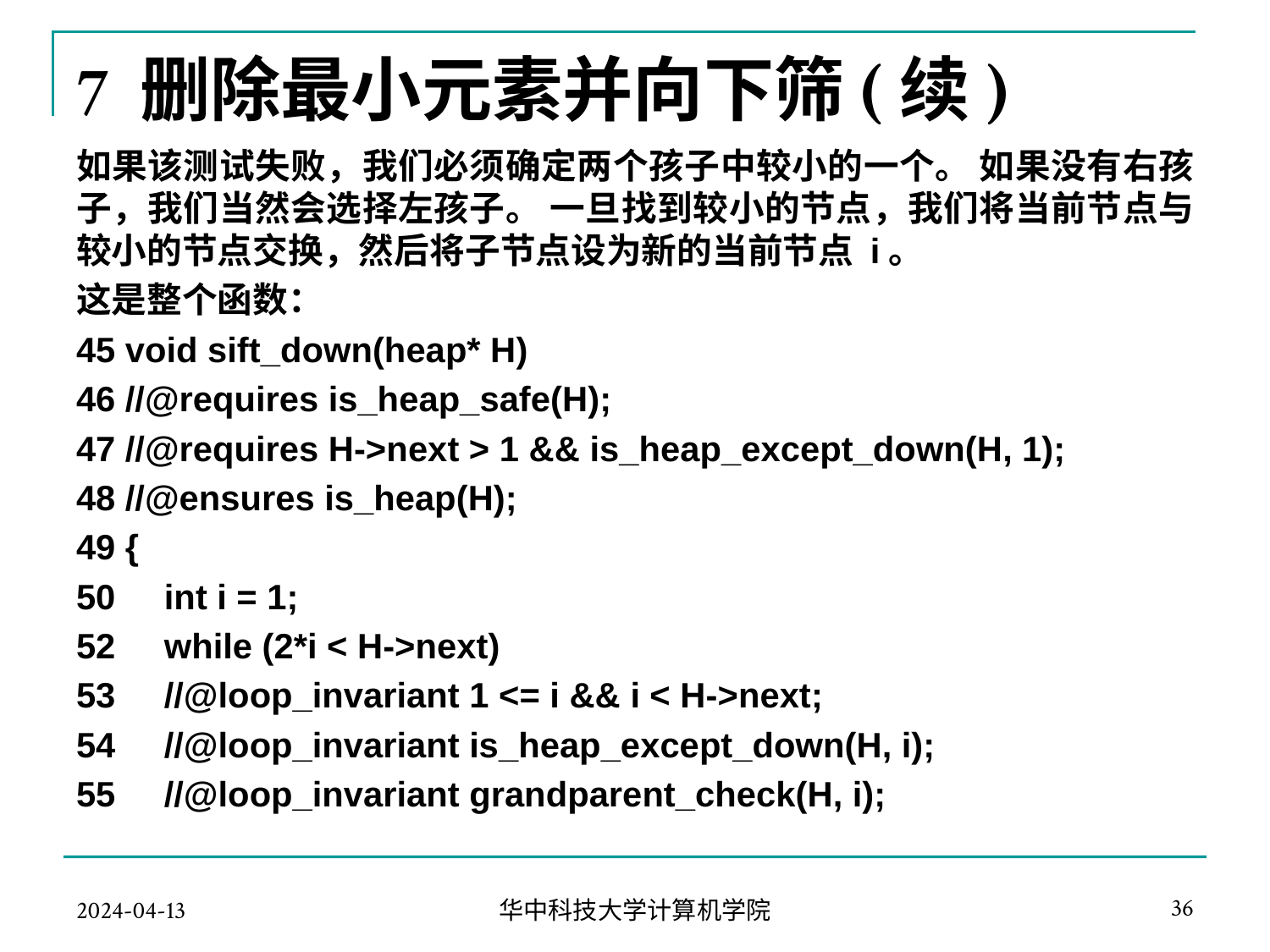

# 7 删除最小元素并向下筛(续)
如果该测试失败，我们必须确定两个孩子中较小的一个。 如果没有右孩子，我们当然会选择左孩子。 一旦找到较小的节点，我们将当前节点与较小的节点交换，然后将子节点设为新的当前节点 i。
这是整个函数：
45 void sift_down(heap* H)
46 //@requires is_heap_safe(H);
47 //@requires H->next > 1 && is_heap_except_down(H, 1);
48 //@ensures is_heap(H);
49 {
50     int i = 1;
52     while (2*i < H->next)
53     //@loop_invariant 1 <= i && i < H->next;
54     //@loop_invariant is_heap_except_down(H, i);
55     //@loop_invariant grandparent_check(H, i);
2024-04-13
36
华中科技大学计算机学院